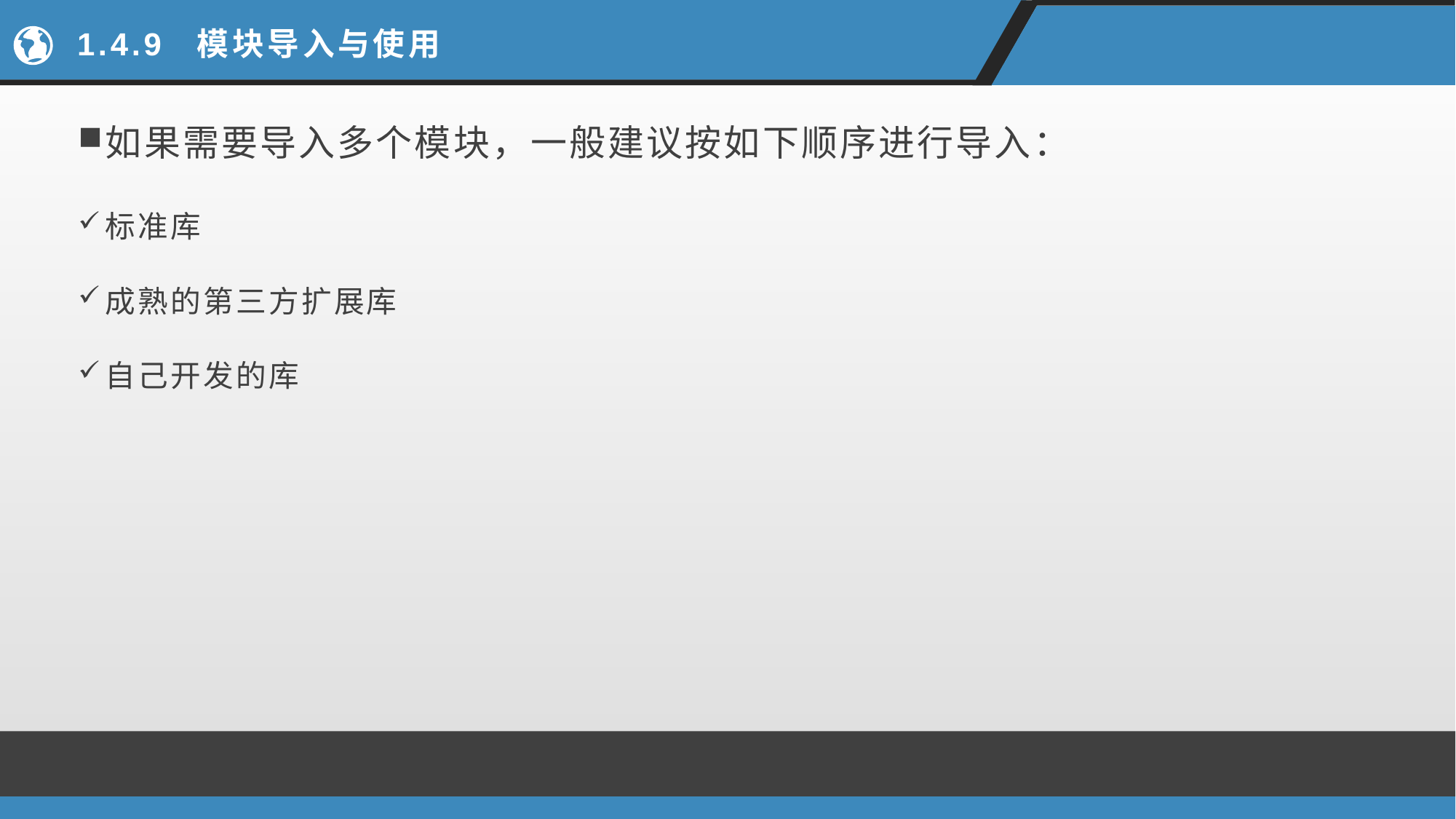

# 1.4.9  模块导入与使用

如果需要导入多个模块，一般建议按如下顺序进行导入：
标准库
成熟的第三方扩展库
自己开发的库